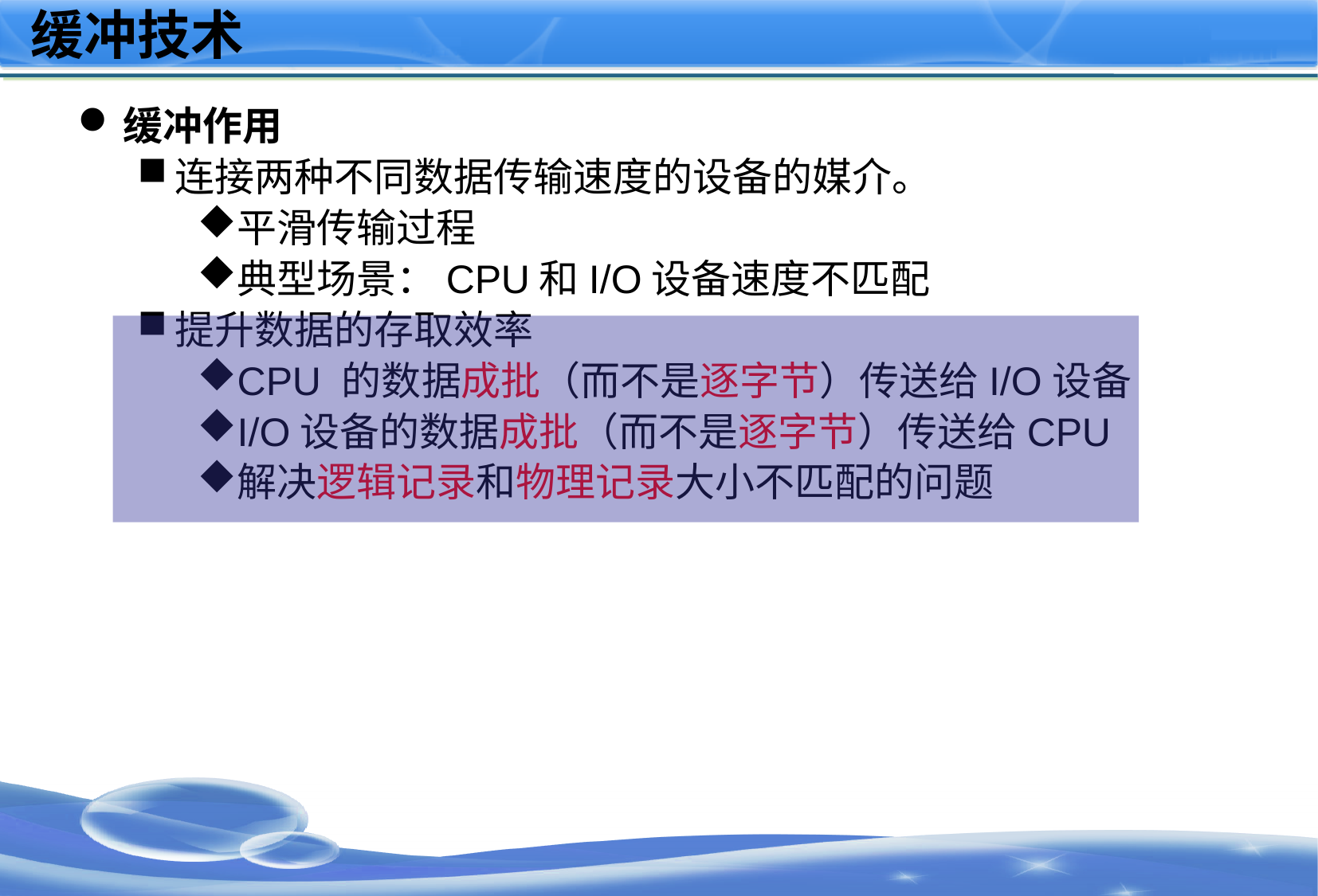

# 缓冲技术
缓冲作用
连接两种不同数据传输速度的设备的媒介。
平滑传输过程
典型场景：CPU和I/O设备速度不匹配
提升数据的存取效率
CPU 的数据成批（而不是逐字节）传送给I/O设备
I/O设备的数据成批（而不是逐字节）传送给CPU
解决逻辑记录和物理记录大小不匹配的问题